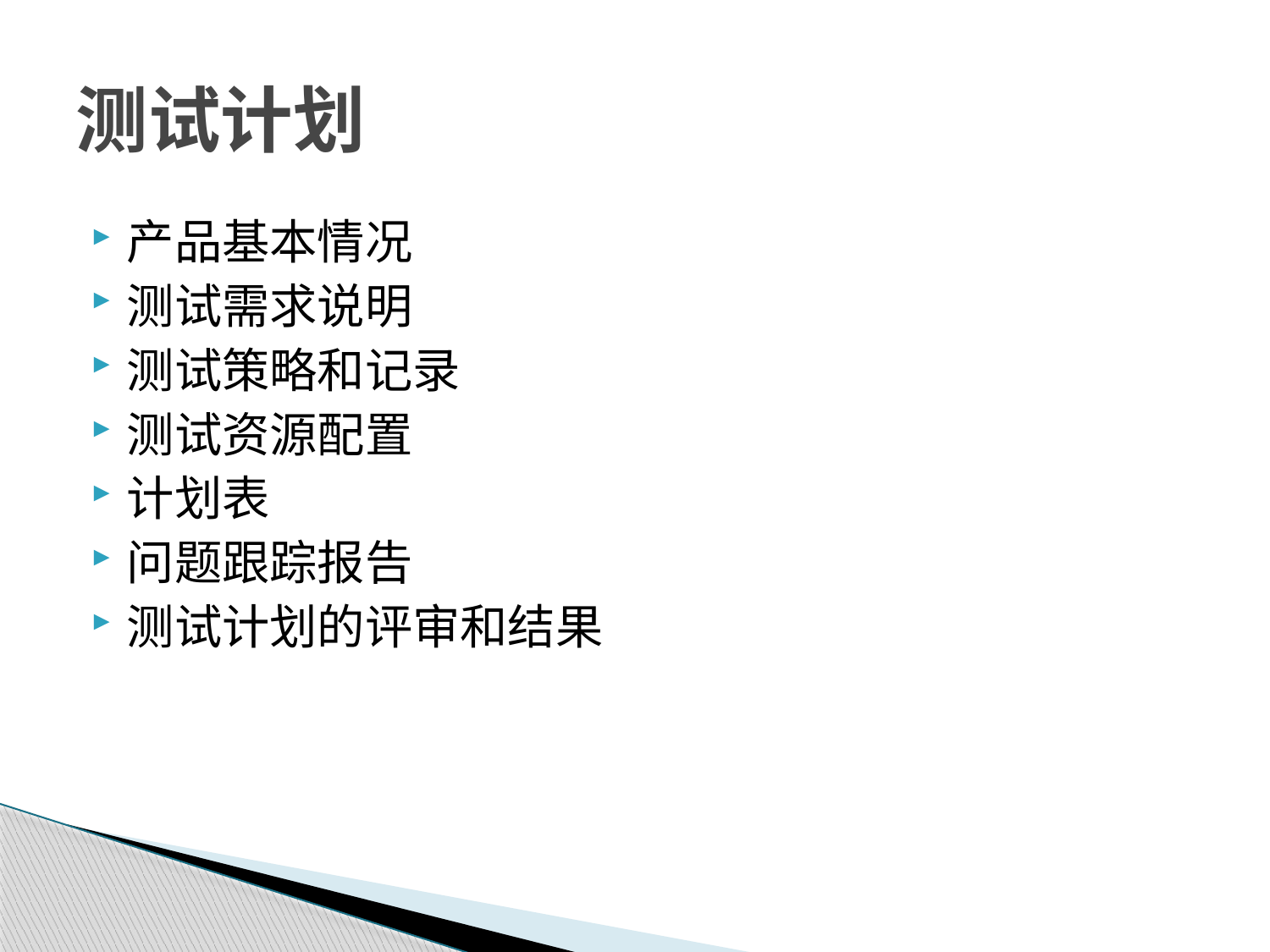

# 测试计划
产品基本情况
测试需求说明
测试策略和记录
测试资源配置
计划表
问题跟踪报告
测试计划的评审和结果